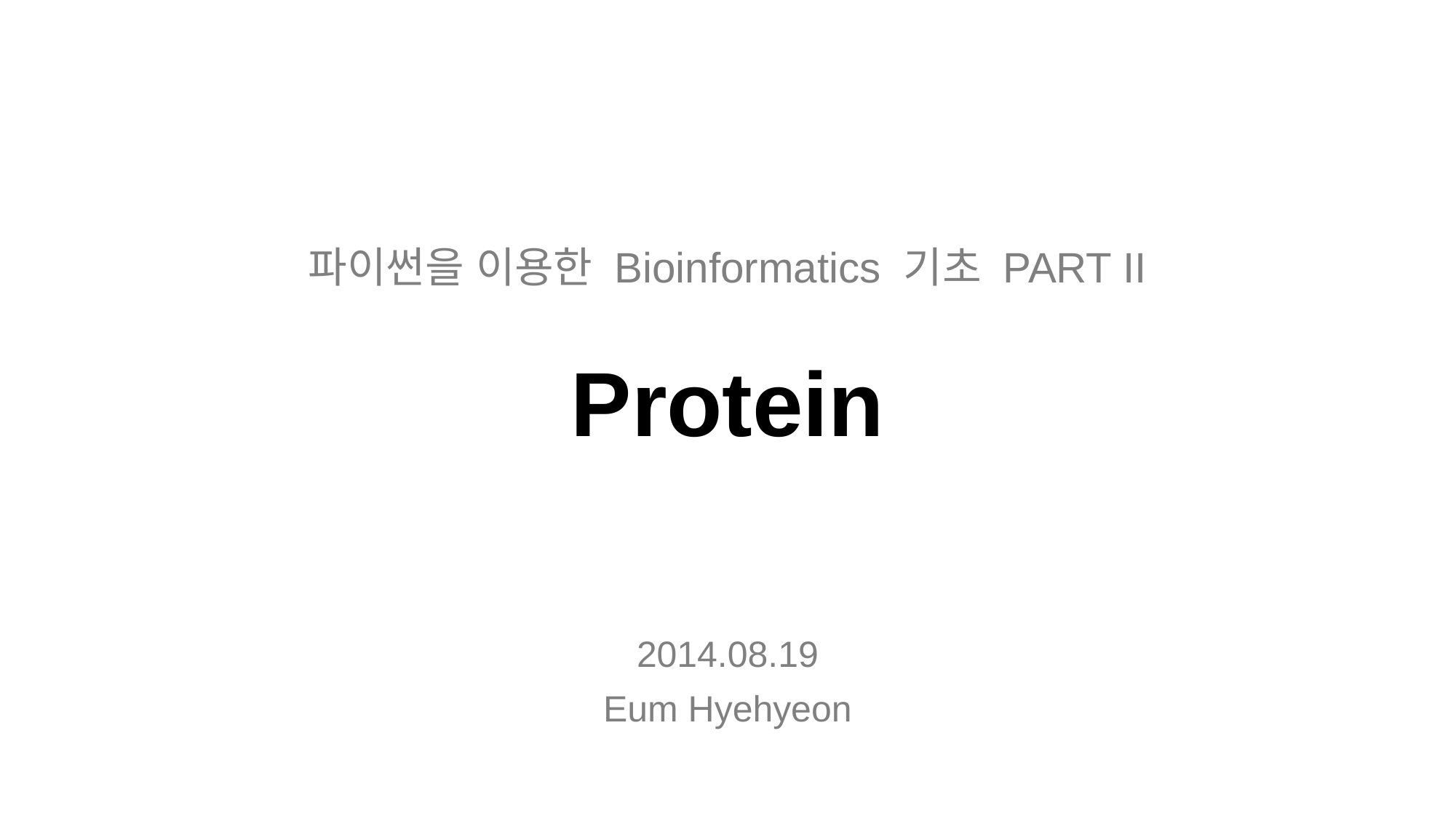

# 파이썬을 이용한 Bioinformatics 기초 PART II Protein

2014.08.19
Eum Hyehyeon